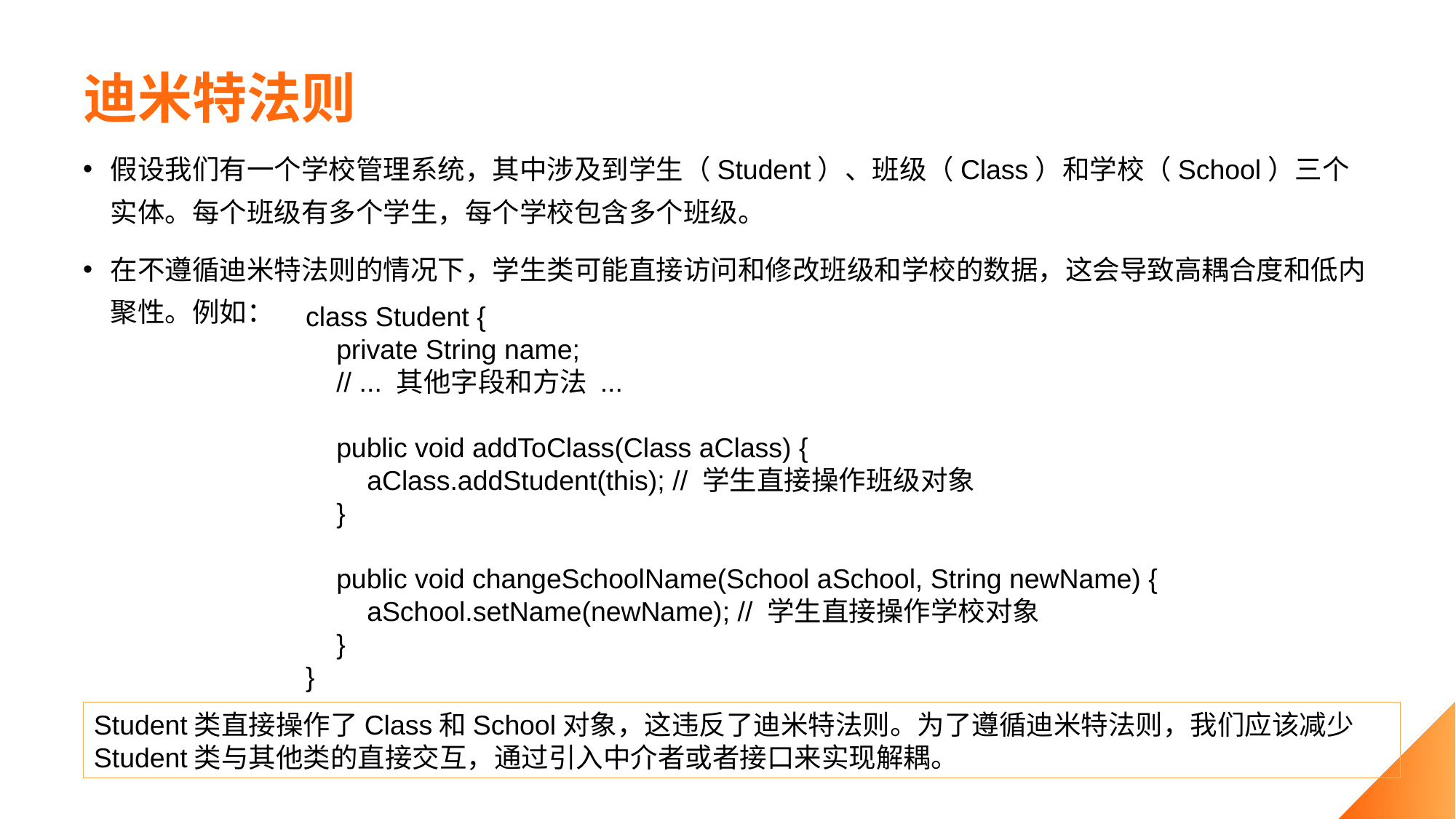

# 迪米特法则
假设我们有一个学校管理系统，其中涉及到学生（Student）、班级（Class）和学校（School）三个实体。每个班级有多个学生，每个学校包含多个班级。
在不遵循迪米特法则的情况下，学生类可能直接访问和修改班级和学校的数据，这会导致高耦合度和低内聚性。例如：
class Student {
    private String name;
    // ... 其他字段和方法 ...

    public void addToClass(Class aClass) {
        aClass.addStudent(this); // 学生直接操作班级对象
    }

    public void changeSchoolName(School aSchool, String newName) {
        aSchool.setName(newName); // 学生直接操作学校对象
    }
}
Student类直接操作了Class和School对象，这违反了迪米特法则。为了遵循迪米特法则，我们应该减少Student类与其他类的直接交互，通过引入中介者或者接口来实现解耦。